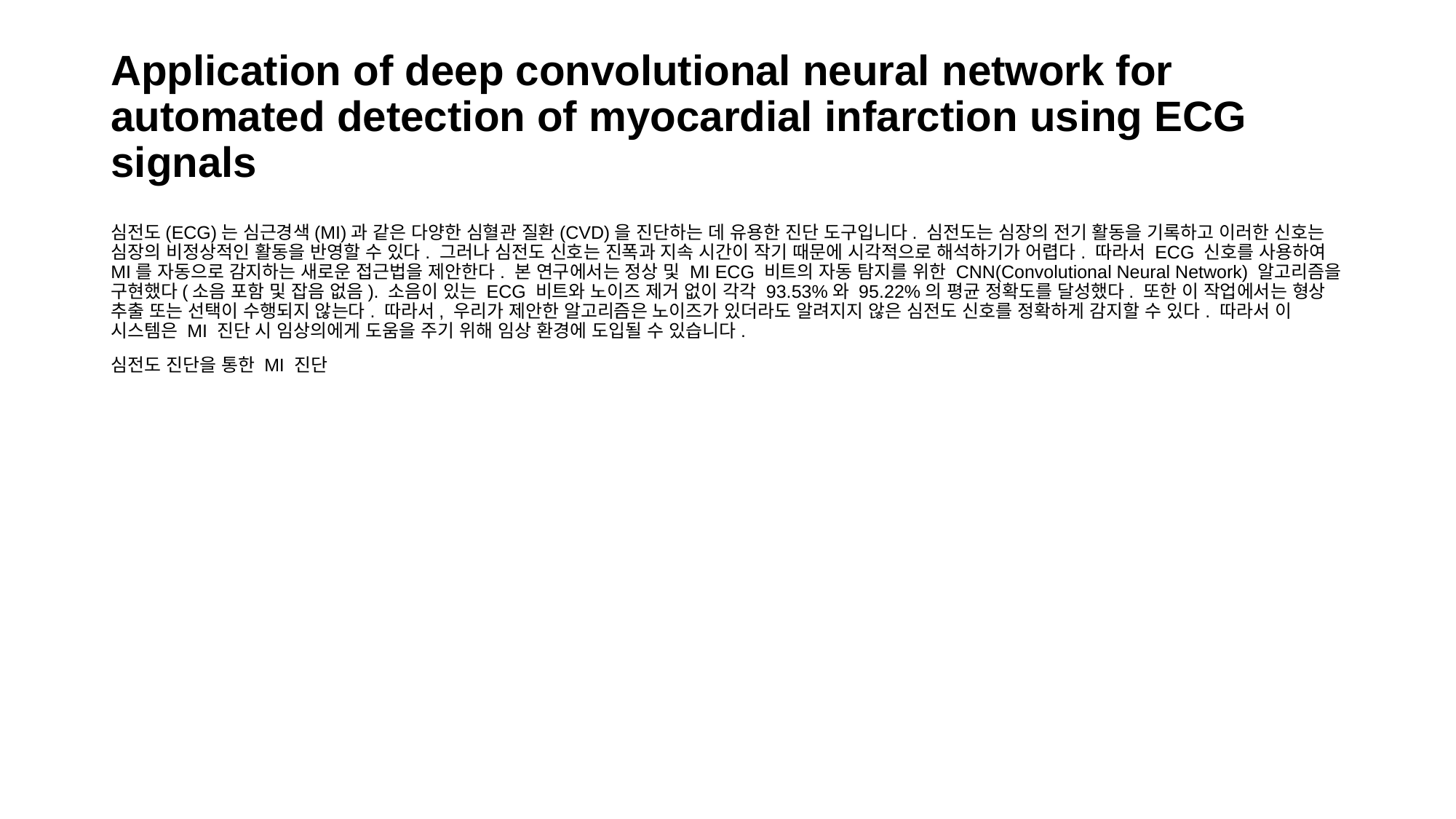

# Application of deep convolutional neural network for automated detection of myocardial infarction using ECG signals

심전도(ECG)는 심근경색(MI)과 같은 다양한 심혈관 질환(CVD)을 진단하는 데 유용한 진단 도구입니다. 심전도는 심장의 전기 활동을 기록하고 이러한 신호는 심장의 비정상적인 활동을 반영할 수 있다. 그러나 심전도 신호는 진폭과 지속 시간이 작기 때문에 시각적으로 해석하기가 어렵다. 따라서 ECG 신호를 사용하여 MI를 자동으로 감지하는 새로운 접근법을 제안한다. 본 연구에서는 정상 및 MI ECG 비트의 자동 탐지를 위한 CNN(Convolutional Neural Network) 알고리즘을 구현했다(소음 포함 및 잡음 없음). 소음이 있는 ECG 비트와 노이즈 제거 없이 각각 93.53%와 95.22%의 평균 정확도를 달성했다. 또한 이 작업에서는 형상 추출 또는 선택이 수행되지 않는다. 따라서, 우리가 제안한 알고리즘은 노이즈가 있더라도 알려지지 않은 심전도 신호를 정확하게 감지할 수 있다. 따라서 이 시스템은 MI 진단 시 임상의에게 도움을 주기 위해 임상 환경에 도입될 수 있습니다.
심전도 진단을 통한 MI 진단